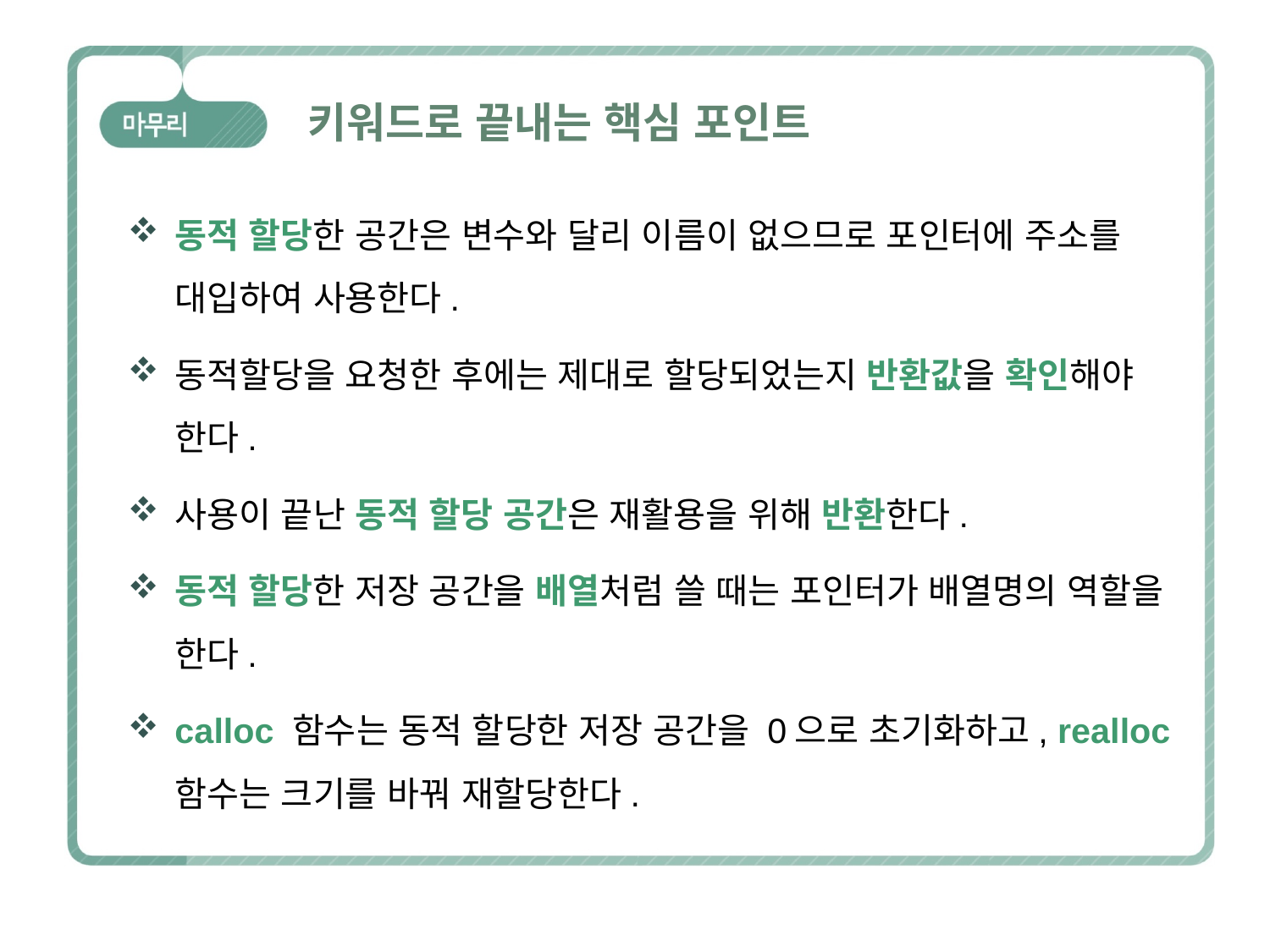

# 키워드로 끝내는 핵심 포인트
동적 할당한 공간은 변수와 달리 이름이 없으므로 포인터에 주소를 대입하여 사용한다.

동적할당을 요청한 후에는 제대로 할당되었는지 반환값을 확인해야 한다.

사용이 끝난 동적 할당 공간은 재활용을 위해 반환한다.

동적 할당한 저장 공간을 배열처럼 쓸 때는 포인터가 배열명의 역할을 한다.

calloc 함수는 동적 할당한 저장 공간을 0으로 초기화하고, realloc 함수는 크기를 바꿔 재할당한다.